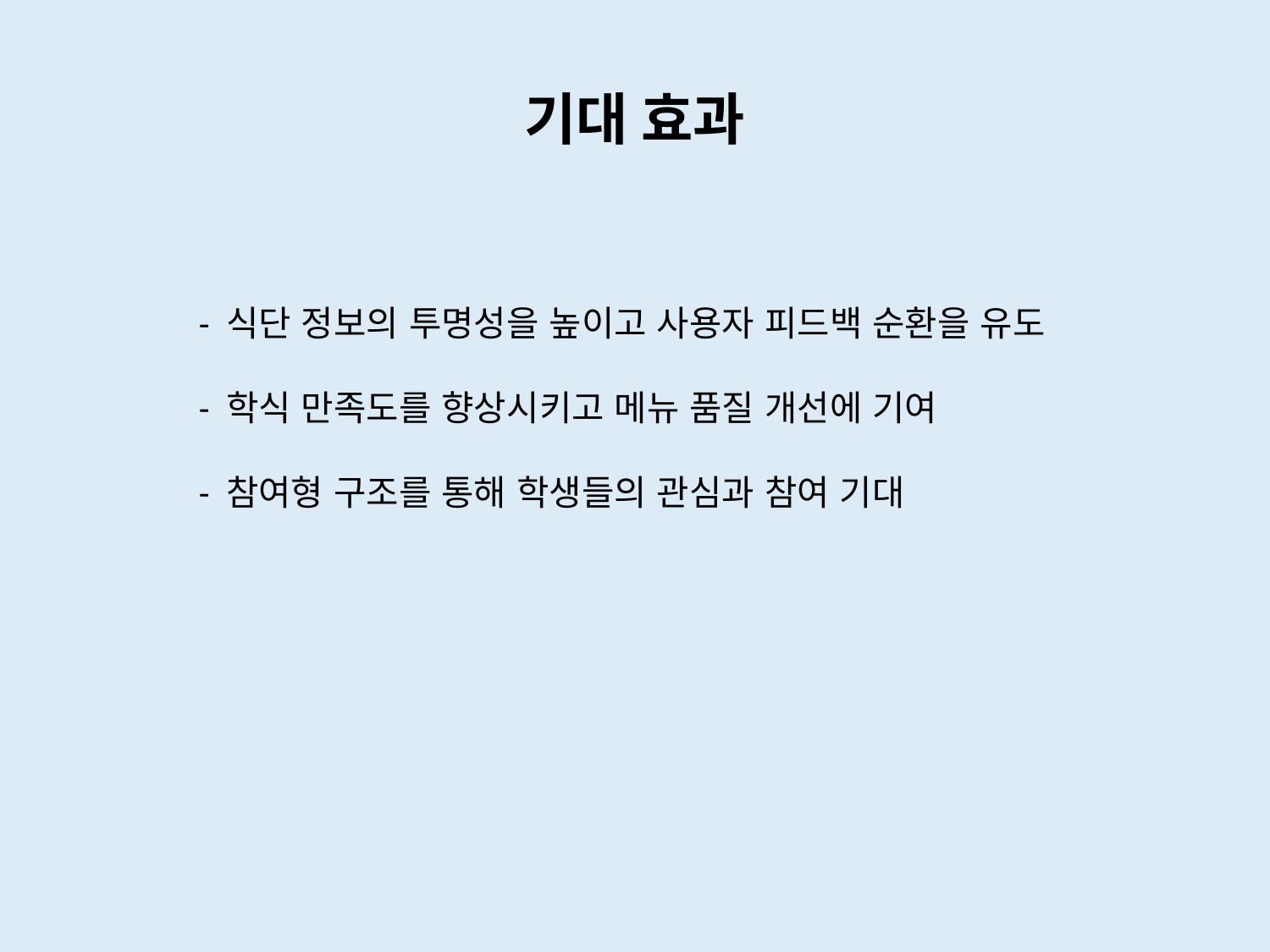

# 기대 효과

- 식단 정보의 투명성을 높이고 사용자 피드백 순환을 유도

- 학식 만족도를 향상시키고 메뉴 품질 개선에 기여

- 참여형 구조를 통해 학생들의 관심과 참여 기대